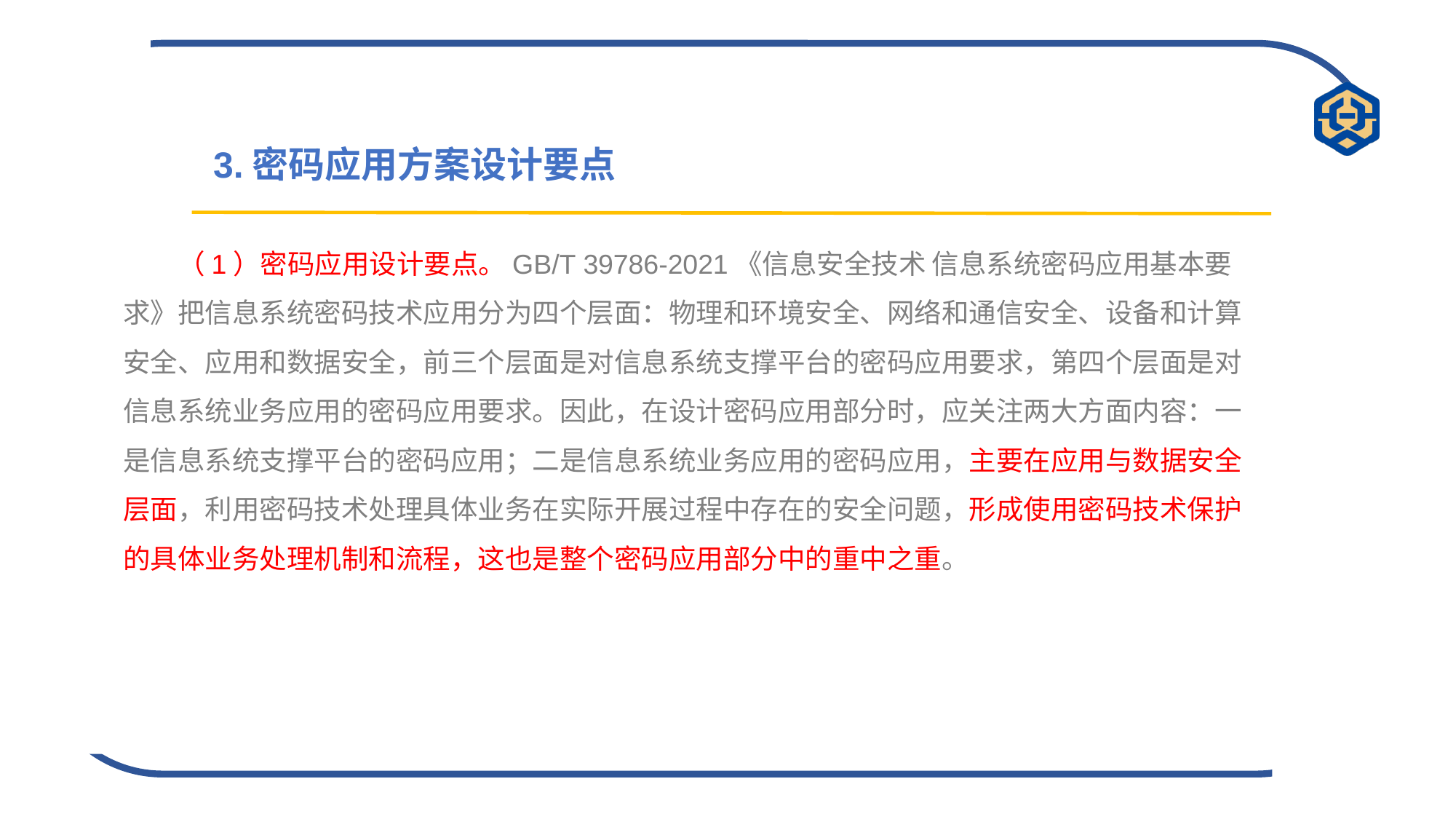

3.密码应用方案设计要点
（1）密码应用设计要点。GB/T 39786-2021《信息安全技术 信息系统密码应用基本要求》把信息系统密码技术应用分为四个层面：物理和环境安全、网络和通信安全、设备和计算安全、应用和数据安全，前三个层面是对信息系统支撑平台的密码应用要求，第四个层面是对信息系统业务应用的密码应用要求。因此，在设计密码应用部分时，应关注两大方面内容：一是信息系统支撑平台的密码应用；二是信息系统业务应用的密码应用，主要在应用与数据安全层面，利用密码技术处理具体业务在实际开展过程中存在的安全问题，形成使用密码技术保护的具体业务处理机制和流程，这也是整个密码应用部分中的重中之重。